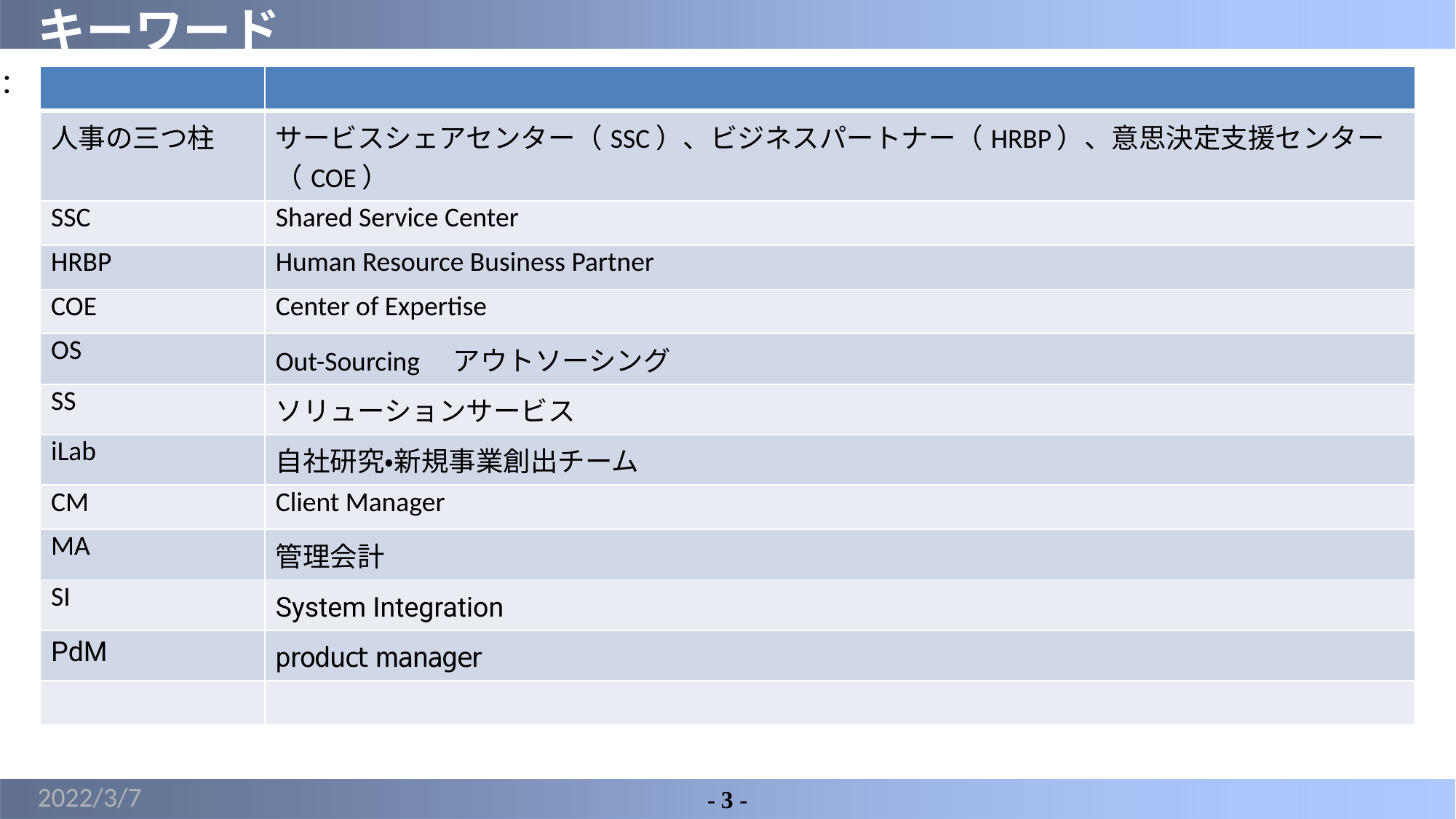

# キーワード
：
|  |  |
| --- | --- |
| 人事の三つ柱 | サービスシェアセンター（SSC）、ビジネスパートナー（HRBP）、意思決定支援センター（COE） |
| SSC | Shared Service Center |
| HRBP | Human Resource Business Partner |
| COE | Center of Expertise |
| OS | Out-Sourcing　アウトソーシング |
| SS | ソリューションサービス |
| iLab | 自社研究・新規事業創出チーム |
| CM | Client Manager |
| MA | 管理会計 |
| SI | System Integration |
| PdM | product manager |
|  |  |
2022/3/7
- 3 -